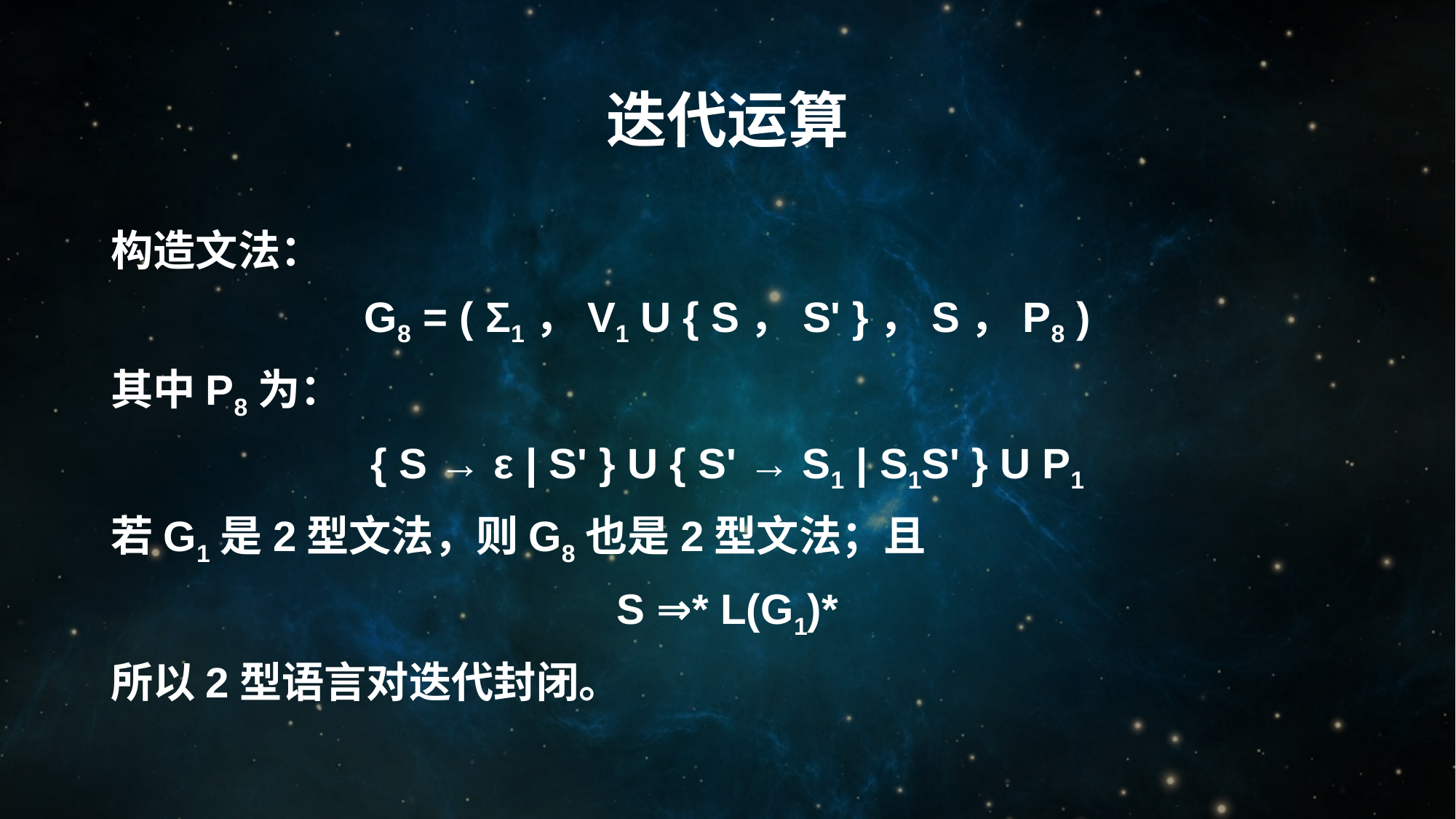

# 迭代运算
构造文法：
G8 = ( Σ1，V1 U { S，S' }，S，P8 )
其中P8为：
{ S → ε | S' } U { S' → S1 | S1S' } U P1
若G1是2型文法，则G8也是2型文法；且
S ⇒* L(G1)*
所以2型语言对迭代封闭。